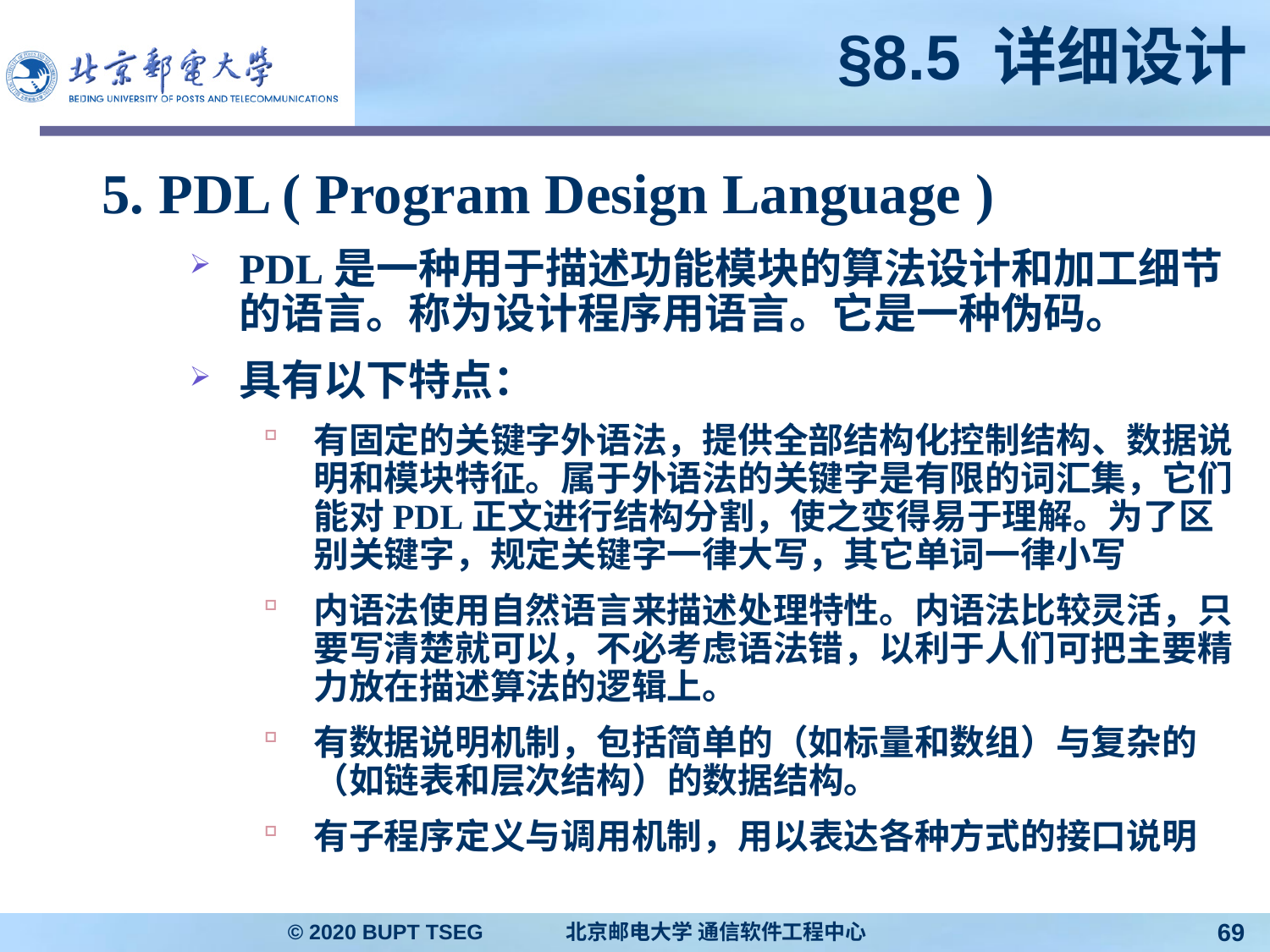

# §8.5 详细设计
5. PDL ( Program Design Language )
PDL是一种用于描述功能模块的算法设计和加工细节的语言。称为设计程序用语言。它是一种伪码。
具有以下特点：
有固定的关键字外语法，提供全部结构化控制结构、数据说明和模块特征。属于外语法的关键字是有限的词汇集，它们能对PDL正文进行结构分割，使之变得易于理解。为了区别关键字，规定关键字一律大写，其它单词一律小写
内语法使用自然语言来描述处理特性。内语法比较灵活，只要写清楚就可以，不必考虑语法错，以利于人们可把主要精力放在描述算法的逻辑上。
有数据说明机制，包括简单的（如标量和数组）与复杂的（如链表和层次结构）的数据结构。
有子程序定义与调用机制，用以表达各种方式的接口说明
© 2020 BUPT TSEG             北京邮电大学 通信软件工程中心